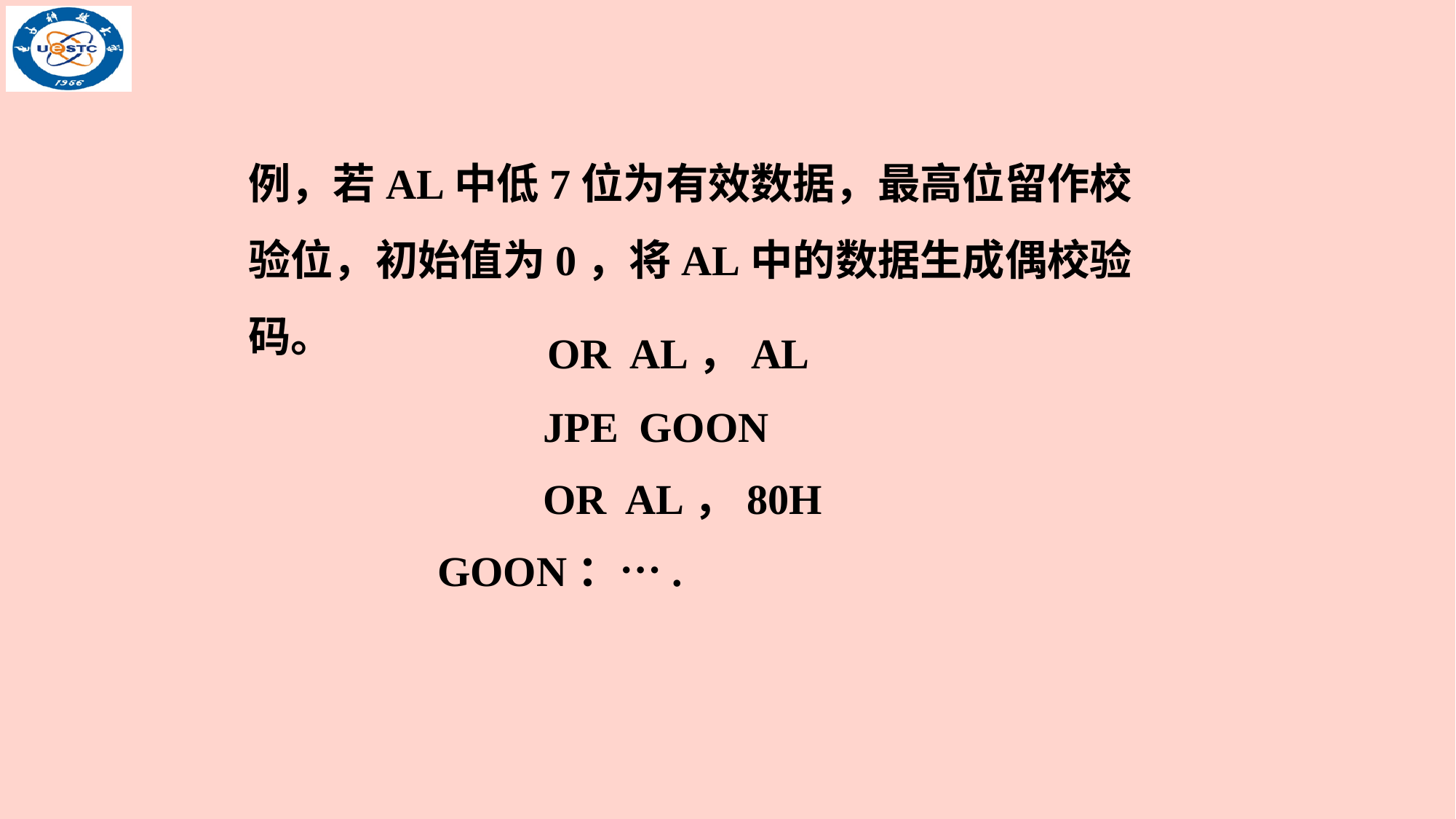

例，若AL中低7位为有效数据，最高位留作校验位，初始值为0，将AL中的数据生成偶校验码。
         OR  AL，AL
          JPE  GOON
          OR  AL，80H
GOON：….